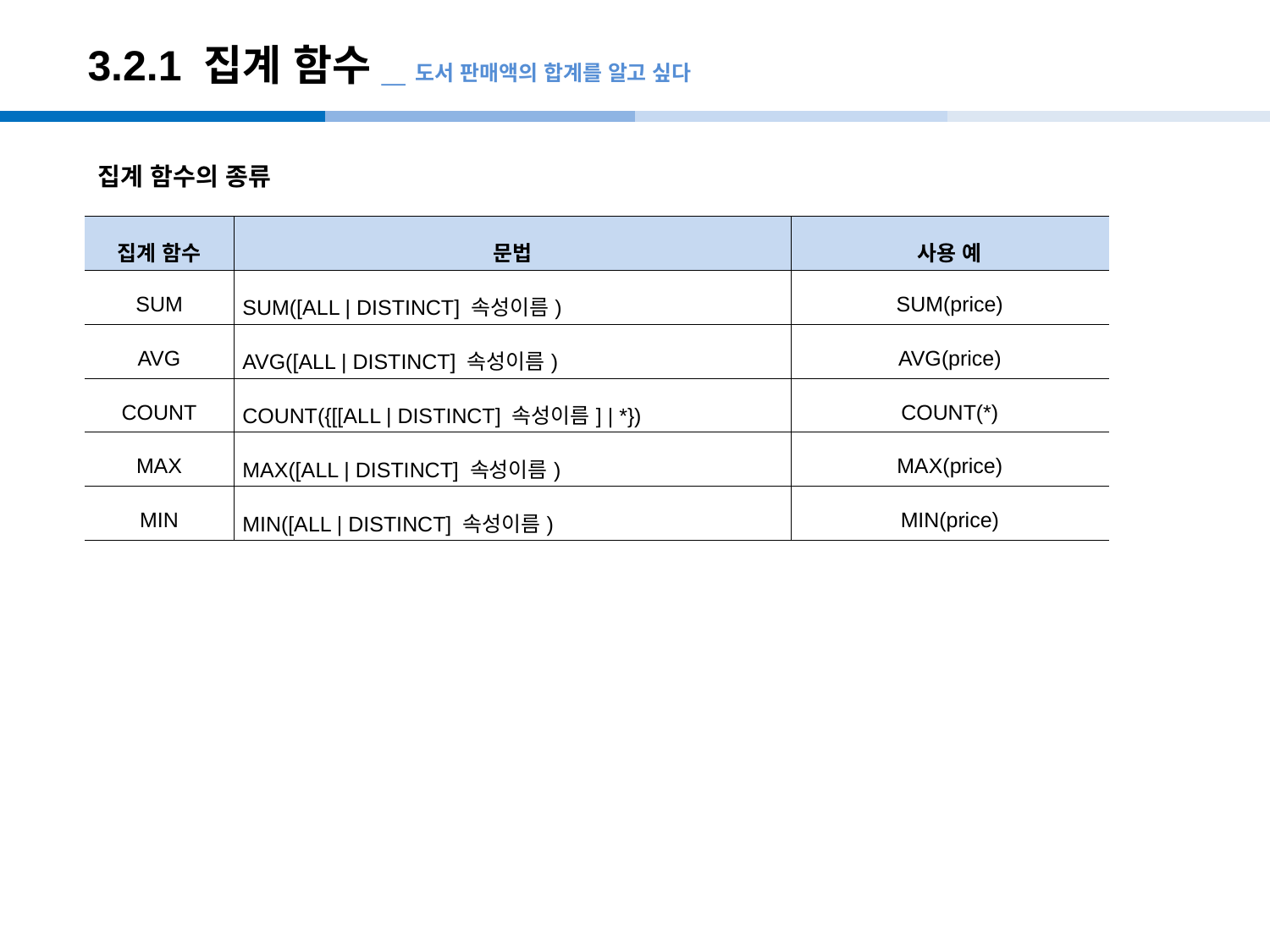

# 3.2.1 집계 함수_도서 판매액의 합계를 알고 싶다
집계 함수의 종류
| 집계 함수 | 문법 | 사용 예 |
| --- | --- | --- |
| SUM | SUM([ALL | DISTINCT] 속성이름) | SUM(price) |
| AVG | AVG([ALL | DISTINCT] 속성이름) | AVG(price) |
| COUNT | COUNT({[[ALL | DISTINCT] 속성이름] | \*}) | COUNT(\*) |
| MAX | MAX([ALL | DISTINCT] 속성이름) | MAX(price) |
| MIN | MIN([ALL | DISTINCT] 속성이름) | MIN(price) |